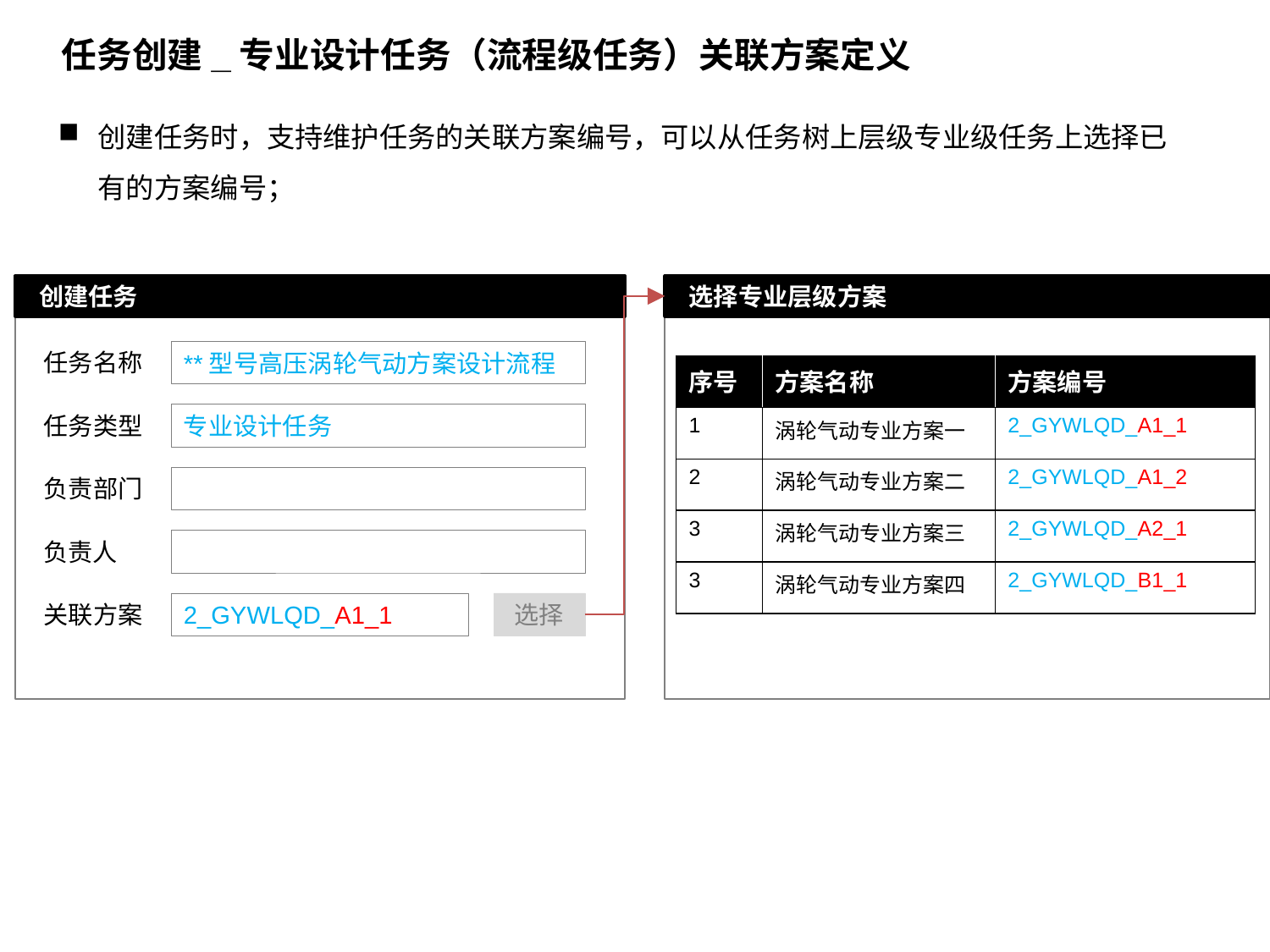

任务创建_专业设计任务（流程级任务）关联方案定义
创建任务时，支持维护任务的关联方案编号，可以从任务树上层级专业级任务上选择已有的方案编号；
 创建任务
 选择专业层级方案

任务名称
**型号高压涡轮气动方案设计流程
| 序号 | 方案名称 | 方案编号 |
| --- | --- | --- |
| 1 | 涡轮气动专业方案一 | 2\_GYWLQD\_A1\_1 |
| 2 | 涡轮气动专业方案二 | 2\_GYWLQD\_A1\_2 |
| 3 | 涡轮气动专业方案三 | 2\_GYWLQD\_A2\_1 |
| 3 | 涡轮气动专业方案四 | 2\_GYWLQD\_B1\_1 |
任务类型
专业设计任务
负责部门

负责人

关联方案
2_GYWLQD_A1_1
选择